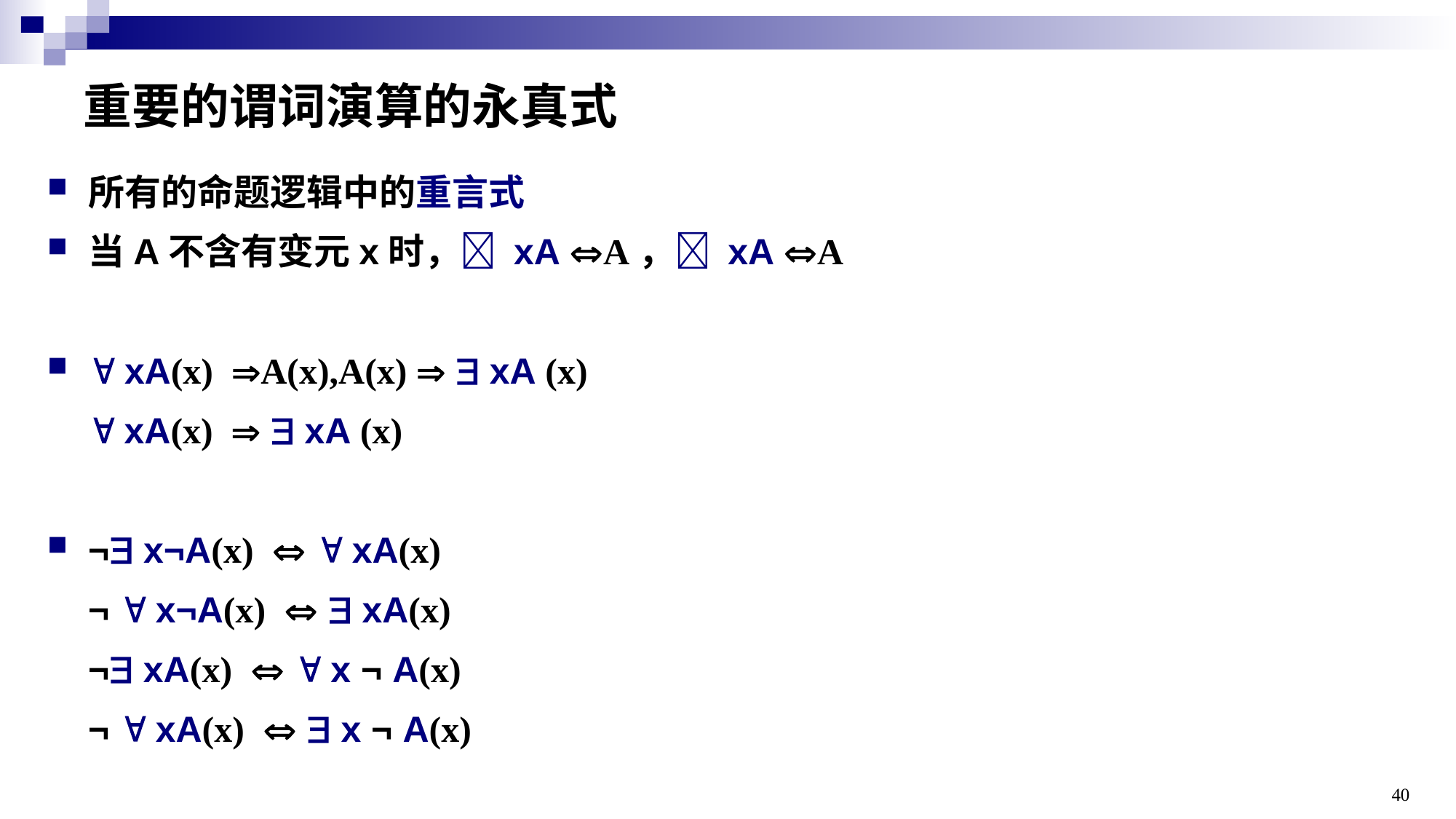

# 重要的谓词演算的永真式
所有的命题逻辑中的重言式
当A不含有变元x时，∀ xA ⇔A，∃ xA ⇔A

∀ xA(x)  ⇒A(x),A(x) ⇒ ∃ xA (x)
    ∀ xA(x)  ⇒ ∃ xA (x)

¬∃ x¬A(x)  ⇔ ∀ xA(x)
    ¬ ∀ x¬A(x)  ⇔ ∃ xA(x)
    ¬∃ xA(x)  ⇔ ∀ x ¬ A(x)
    ¬ ∀ xA(x)  ⇔ ∃ x ¬ A(x)

40